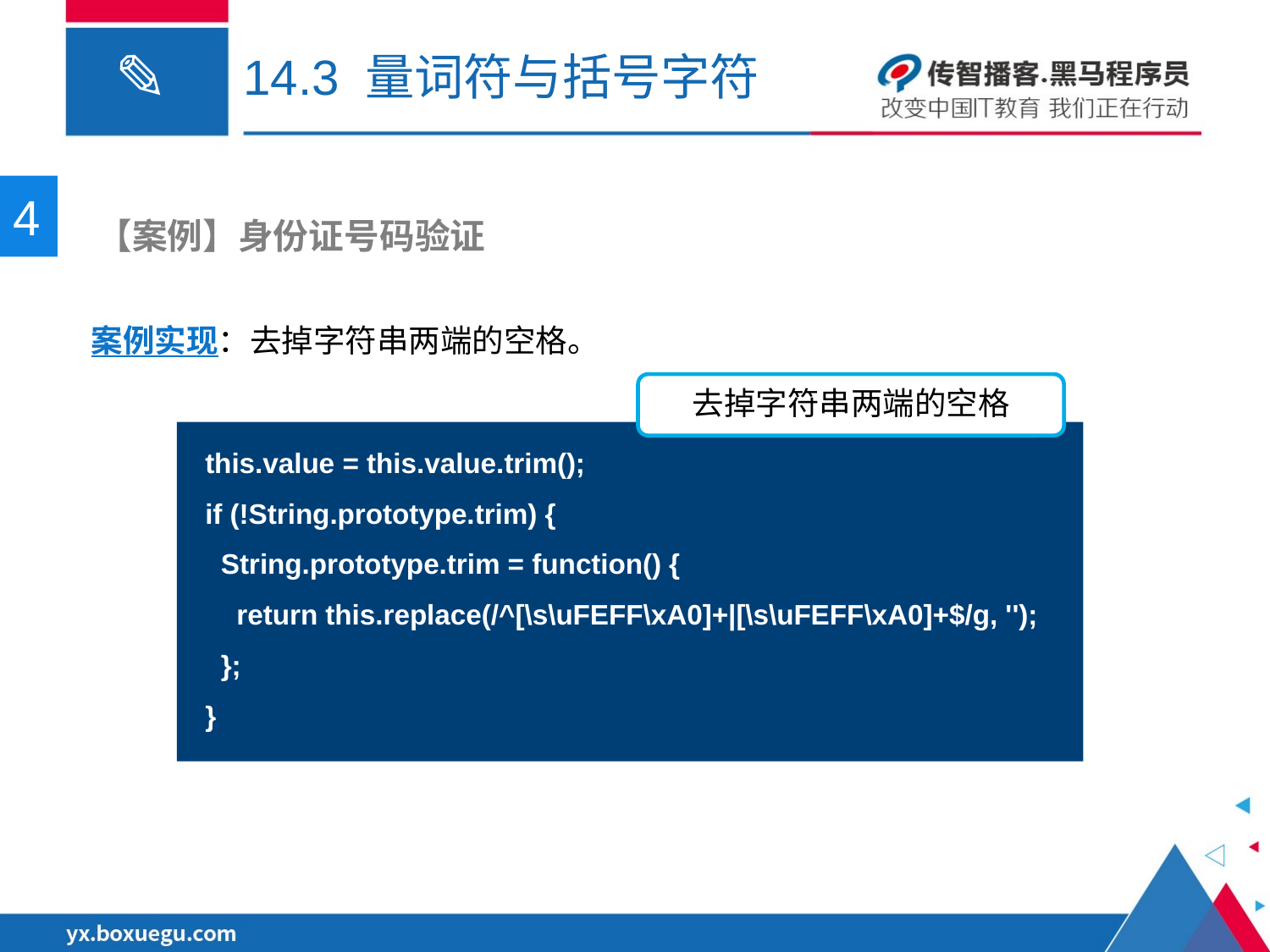

# 14.3 量词符与括号字符

4
  【案例】身份证号码验证
案例实现：去掉字符串两端的空格。
去掉字符串两端的空格

this.value = this.value.trim();
if (!String.prototype.trim) {
  String.prototype.trim = function() {
    return this.replace(/^[\s\uFEFF\xA0]+|[\s\uFEFF\xA0]+$/g, '');
  };
}